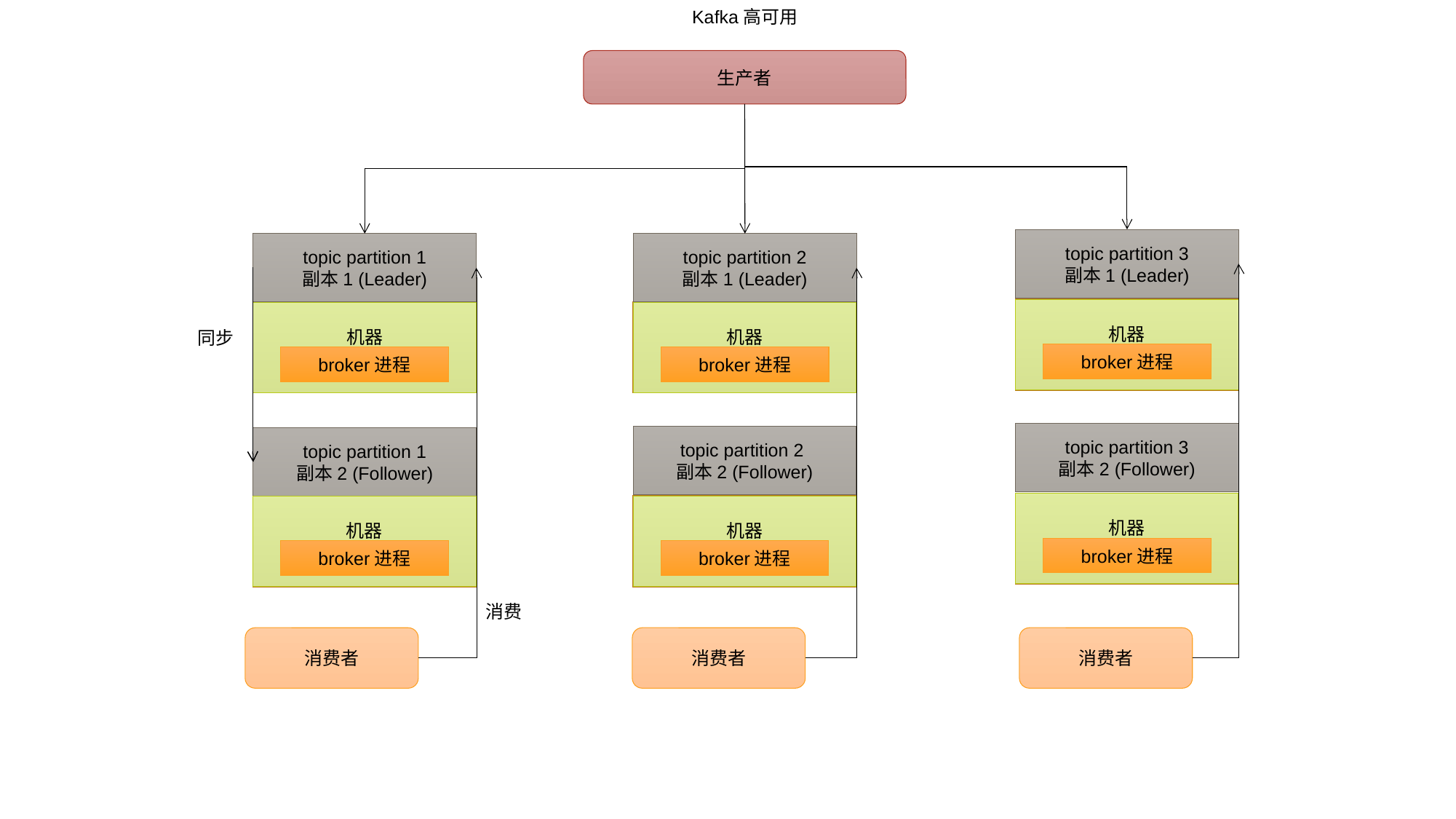

Kafka高可用
生产者
topic partition 3
副本1 (Leader)
topic partition 1
副本1 (Leader)
topic partition 2
副本1 (Leader)
RabbitMQ节点

机器

RabbitMQ节点

机器

机器

RabbitMQ节点
同步
broker进程
broker进程
broker进程
topic partition 3
副本2 (Follower)
topic partition 2
副本2 (Follower)
topic partition 1
副本2 (Follower)

机器

RabbitMQ节点
机器

RabbitMQ节点
RabbitMQ节点

机器

broker进程
broker进程
broker进程
消费
消费者
消费者
消费者